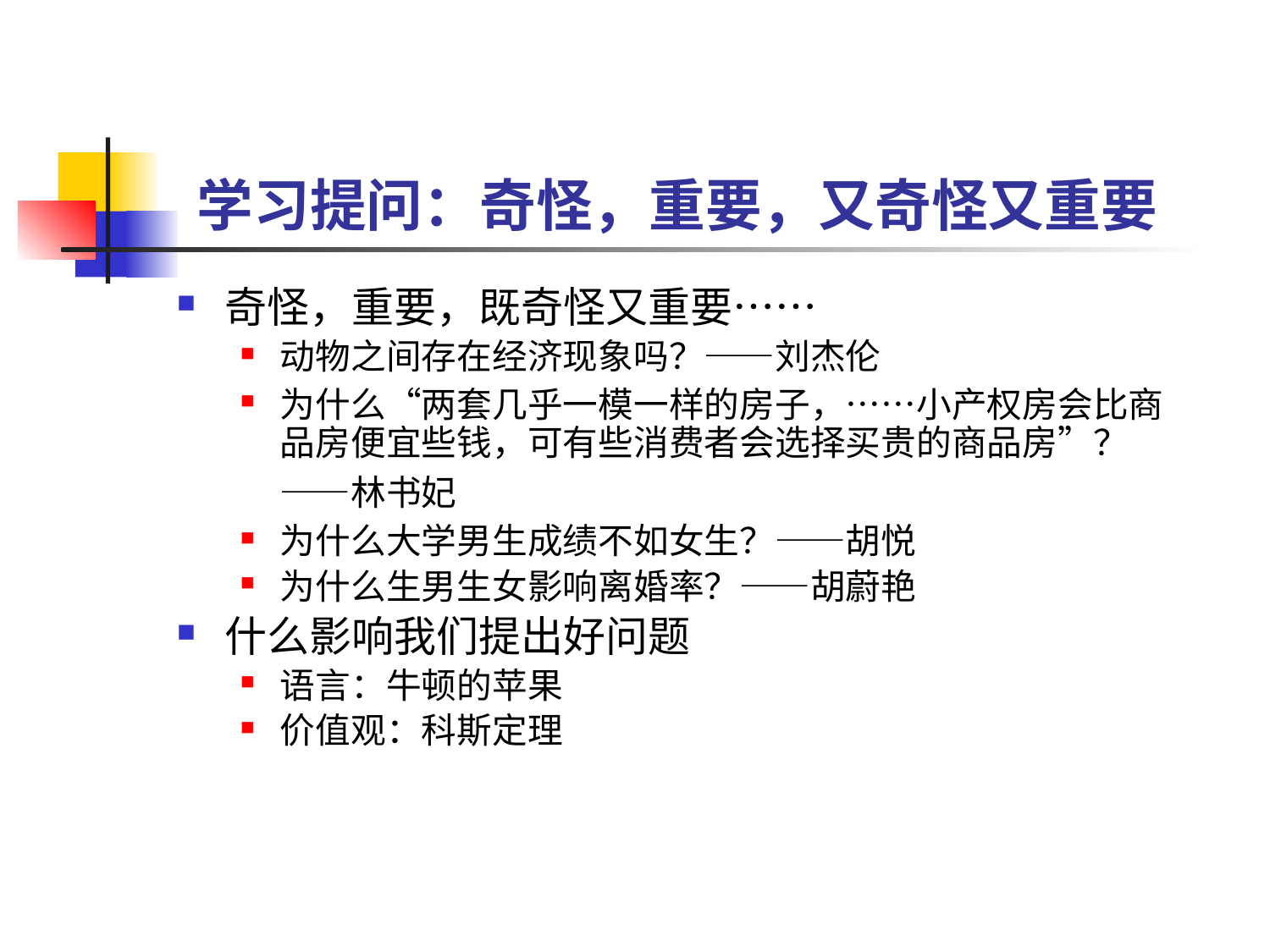

# 学习提问：奇怪，重要，又奇怪又重要
奇怪，重要，既奇怪又重要……
动物之间存在经济现象吗？——刘杰伦
为什么“两套几乎一模一样的房子，……小产权房会比商品房便宜些钱，可有些消费者会选择买贵的商品房”？——林书妃
为什么大学男生成绩不如女生？——胡悦
为什么生男生女影响离婚率？——胡蔚艳
什么影响我们提出好问题
语言：牛顿的苹果
价值观：科斯定理